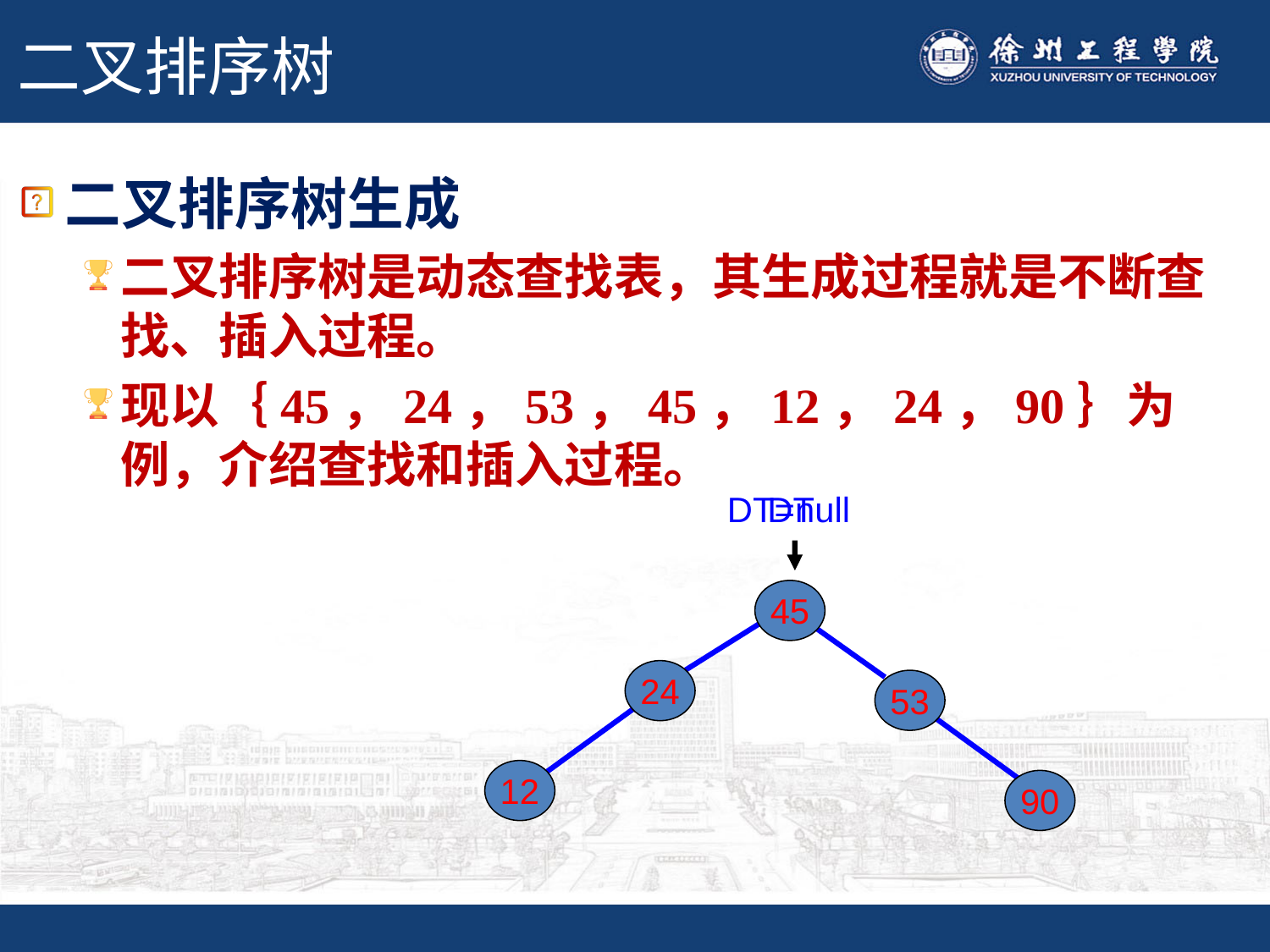

# 二叉排序树
二叉排序树生成
二叉排序树是动态查找表，其生成过程就是不断查找、插入过程。
现以｛45，24，53，45，12，24，90｝为例，介绍查找和插入过程。
DT=null
DT

45

24
53

12
90